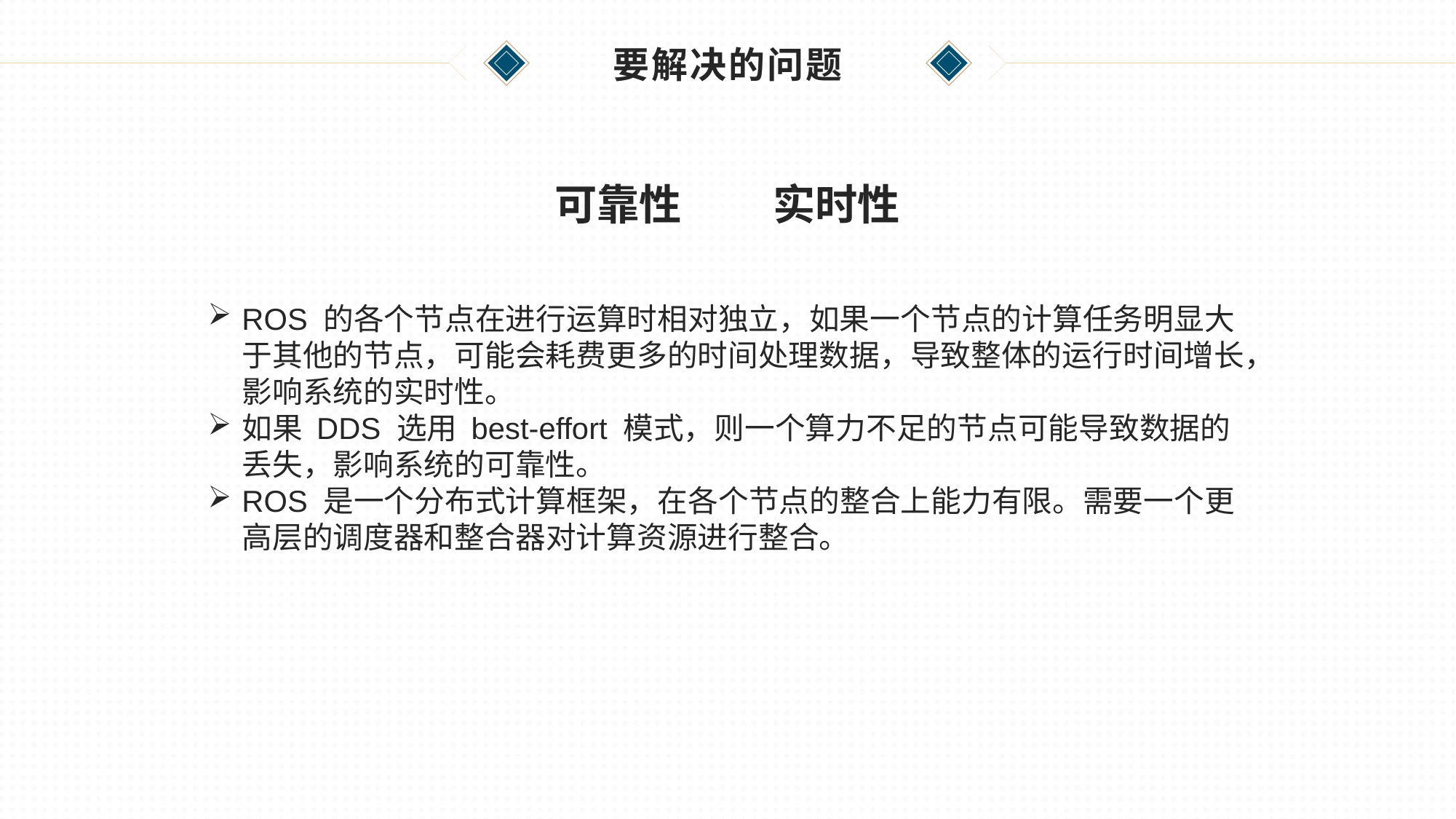

# 要解决的问题
可靠性	实时性
ROS 的各个节点在进行运算时相对独立，如果一个节点的计算任务明显大于其他的节点，可能会耗费更多的时间处理数据，导致整体的运行时间增长，影响系统的实时性。
如果 DDS 选用 best-effort 模式，则一个算力不足的节点可能导致数据的丢失，影响系统的可靠性。
ROS 是一个分布式计算框架，在各个节点的整合上能力有限。需要一个更高层的调度器和整合器对计算资源进行整合。